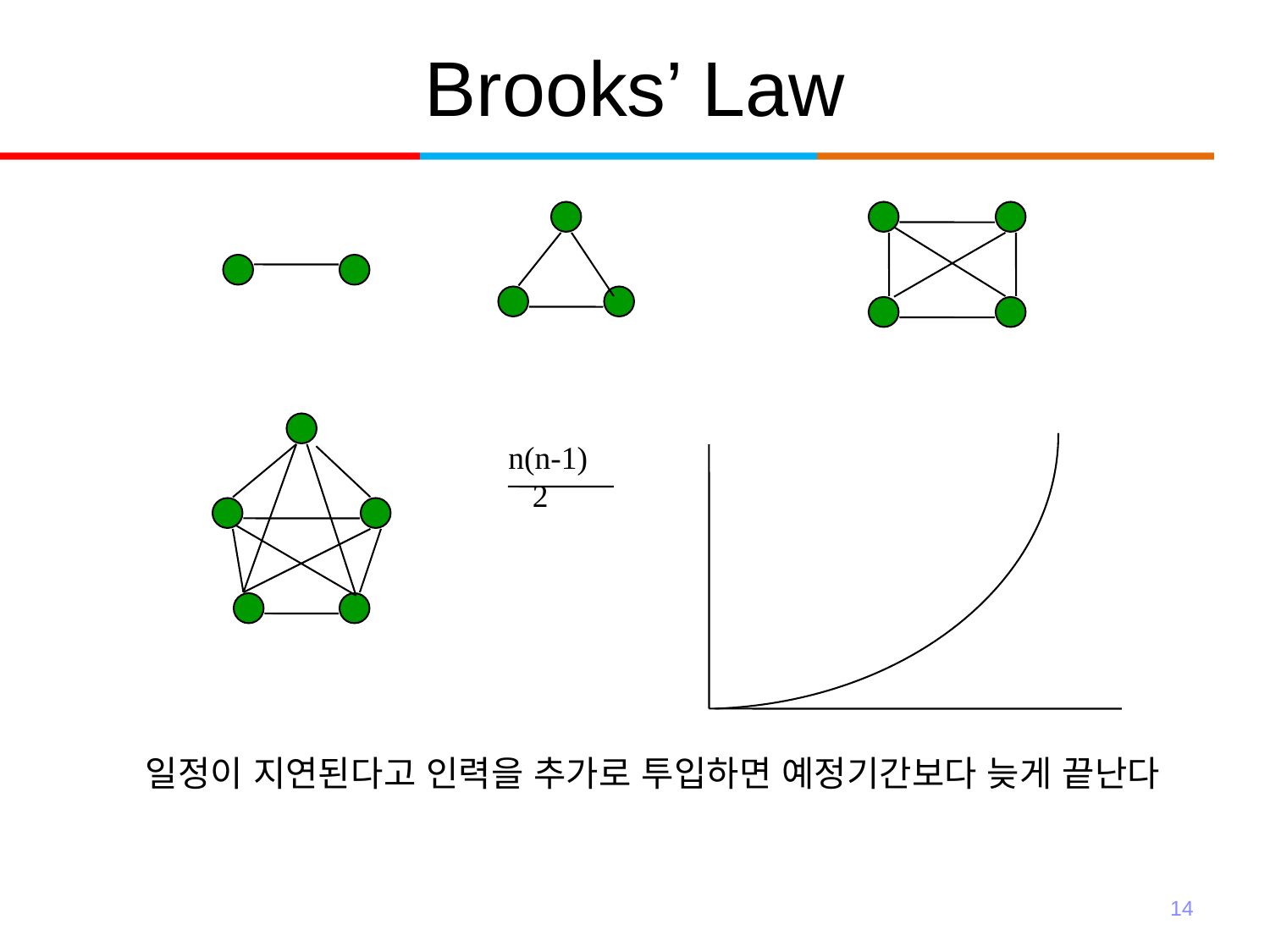

# Brooks’ Law

n(n-1)
   2

일정이 지연된다고 인력을 추가로 투입하면 예정기간보다 늦게 끝난다
14